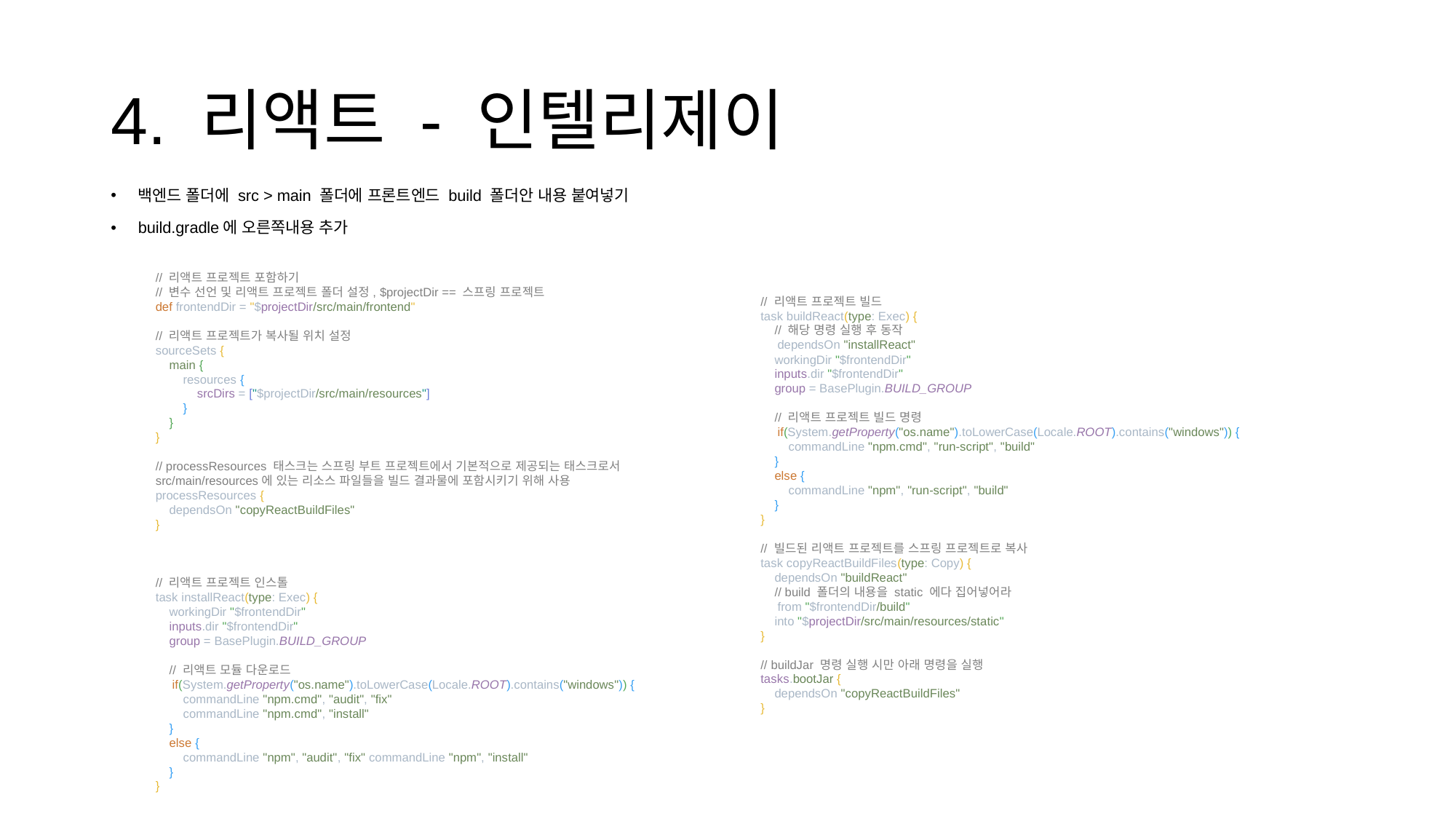

# 4. 리액트 - 인텔리제이
백엔드 폴더에 src > main 폴더에 프론트엔드 build 폴더안 내용 붙여넣기
build.gradle에 오른쪽내용 추가

// 리액트 프로젝트 포함하기
// 변수 선언 및 리액트 프로젝트 폴더 설정, $projectDir == 스프링 프로젝트
def frontendDir = "$projectDir/src/main/frontend"
// 리액트 프로젝트가 복사될 위치 설정
sourceSets {
    main {
        resources {
            srcDirs = ["$projectDir/src/main/resources"]
        }
    }
}
// processResources 태스크는 스프링 부트 프로젝트에서 기본적으로 제공되는 태스크로서 src/main/resources에 있는 리소스 파일들을 빌드 결과물에 포함시키기 위해 사용
processResources {
    dependsOn "copyReactBuildFiles"
}
// 리액트 프로젝트 인스톨
task installReact(type: Exec) {
    workingDir "$frontendDir"
    inputs.dir "$frontendDir"
    group = BasePlugin.BUILD_GROUP
    // 리액트 모듈 다운로드
    if(System.getProperty("os.name").toLowerCase(Locale.ROOT).contains("windows")) {
        commandLine "npm.cmd", "audit", "fix"
        commandLine "npm.cmd", "install"
    }
    else {
        commandLine "npm", "audit", "fix" commandLine "npm", "install"
    }
}

// 리액트 프로젝트 빌드
task buildReact(type: Exec) {
    // 해당 명령 실행 후 동작
    dependsOn "installReact"
    workingDir "$frontendDir"
    inputs.dir "$frontendDir"
    group = BasePlugin.BUILD_GROUP
    // 리액트 프로젝트 빌드 명령
    if(System.getProperty("os.name").toLowerCase(Locale.ROOT).contains("windows")) {
        commandLine "npm.cmd", "run-script", "build"
    }
    else {
        commandLine "npm", "run-script", "build"
    }
}
// 빌드된 리액트 프로젝트를 스프링 프로젝트로 복사
task copyReactBuildFiles(type: Copy) {
    dependsOn "buildReact"
    // build 폴더의 내용을 static 에다 집어넣어라
    from "$frontendDir/build"
    into "$projectDir/src/main/resources/static"
}
// buildJar 명령 실행 시만 아래 명령을 실행
tasks.bootJar {
    dependsOn "copyReactBuildFiles"
}